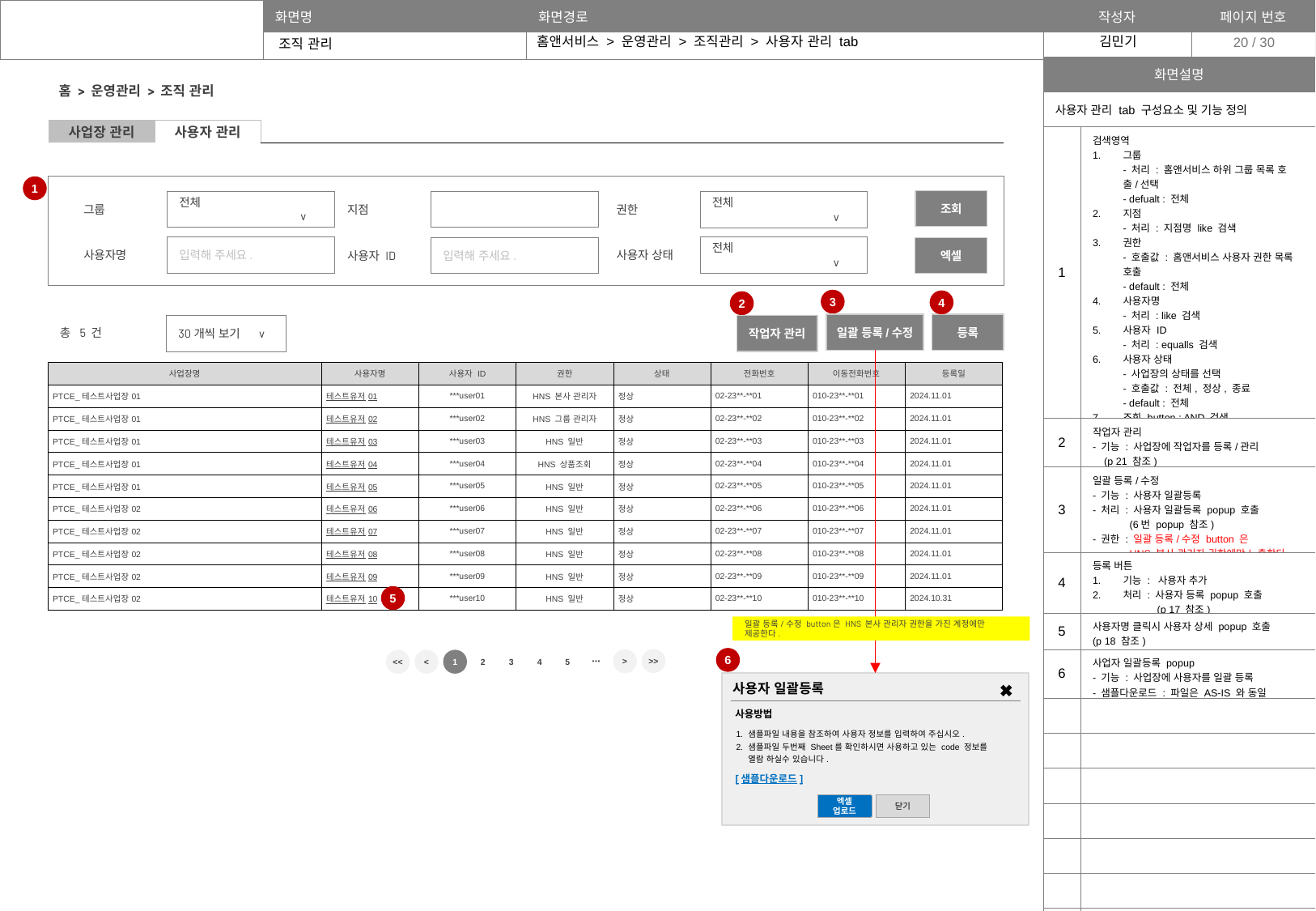

2.검색영역
사용자 상태: default 정상 -> 전체 변경 여부 확인

6.사용자 일괄등록 문구 수정
열람 하실수 있습니다.
열람하실 수 있습니다.

검색결과
이동전화번호: 항목명 통합 검토 (핸드폰번호, 휴대폰번호, 연락처, 이동전화번호 통합 필요)

홈앤서비스 > 운영관리 > 조직관리 > 사용자 관리 tab
20
조직 관리
| 화면설명 |  |
| --- | --- |
| 사용자 관리 tab 구성요소 및 기능 정의 |  |
| 1 | 검색영역 그룹 - 처리 : 홈앤서비스 하위 그룹 목록 호출/선택 - defualt : 전체 지점 - 처리 : 지점명 like 검색 권한 - 호출값 : 홈앤서비스 사용자 권한 목록 호출 - default : 전체 사용자명 - 처리 : like 검색 사용자 ID - 처리 : equalls 검색 사용자 상태 - 사업장의 상태를 선택 - 호출값 : 전체, 정상, 종료 - default : 전체 조회 button : AND 검색 엑셀다운 - 기능 : 조회 조건에 해당하는 결과값을 엑셀로 변화 후 다운로드 기능 제공 |
| 2 | 작업자 관리 - 기능 : 사업장에 작업자를 등록/관리 (p 21 참조) |
| 3 | 일괄 등록/수정 - 기능 : 사용자 일괄등록 - 처리 : 사용자 일괄등록 popup 호출 (6번 popup 참조) - 권한 : 일괄 등록/수정 button 은 HNS 본사 관리자 권한에만 노출한다. |
| 4 | 등록 버튼 기능 : 사용자 추가 처리 : 사용자 등록 popup 호출 (p 17 참조) |
| 5 | 사용자명 클릭시 사용자 상세 popup 호출 (p 18 참조) |
| 6 | 사업자 일괄등록 popup - 기능 : 사업장에 사용자를 일괄 등록 - 샘플다운로드 : 파일은 AS-IS 와 동일 |
|  |  |
|  |  |
|  |  |
|  |  |
|  |  |
|  |  |
|  |  |
|  |  |
홈 > 운영관리 > 조직 관리
| 사업장 관리 | 사용자 관리 |  |  |  |  |  |  |  |
| --- | --- | --- | --- | --- | --- | --- | --- | --- |
1

조회
그룹
전체		v
지점

권한
전체		v
사용자명
입력해 주세요.
사용자 상태
전체		v
사용자 ID
입력해 주세요.
엑셀
3
4
2
총  5 건
일괄 등록/수정
등록
30개씩 보기     v
작업자 관리
| 사업장명 | 사용자명 | 사용자 ID | 권한 | 상태 | 전화번호 | 이동전화번호 | 등록일 |
| --- | --- | --- | --- | --- | --- | --- | --- |
| PTCE\_테스트사업장01 | 테스트유저01 | \*\*\*user01 | HNS 본사 관리자 | 정상 | 02-23\*\*-\*\*01 | 010-23\*\*-\*\*01 | 2024.11.01 |
| PTCE\_테스트사업장01 | 테스트유저02 | \*\*\*user02 | HNS 그룹 관리자 | 정상 | 02-23\*\*-\*\*02 | 010-23\*\*-\*\*02 | 2024.11.01 |
| PTCE\_테스트사업장01 | 테스트유저03 | \*\*\*user03 | HNS 일반 | 정상 | 02-23\*\*-\*\*03 | 010-23\*\*-\*\*03 | 2024.11.01 |
| PTCE\_테스트사업장01 | 테스트유저04 | \*\*\*user04 | HNS 상품조회 | 정상 | 02-23\*\*-\*\*04 | 010-23\*\*-\*\*04 | 2024.11.01 |
| PTCE\_테스트사업장01 | 테스트유저05 | \*\*\*user05 | HNS 일반 | 정상 | 02-23\*\*-\*\*05 | 010-23\*\*-\*\*05 | 2024.11.01 |
| PTCE\_테스트사업장02 | 테스트유저06 | \*\*\*user06 | HNS 일반 | 정상 | 02-23\*\*-\*\*06 | 010-23\*\*-\*\*06 | 2024.11.01 |
| PTCE\_테스트사업장02 | 테스트유저07 | \*\*\*user07 | HNS 일반 | 정상 | 02-23\*\*-\*\*07 | 010-23\*\*-\*\*07 | 2024.11.01 |
| PTCE\_테스트사업장02 | 테스트유저08 | \*\*\*user08 | HNS 일반 | 정상 | 02-23\*\*-\*\*08 | 010-23\*\*-\*\*08 | 2024.11.01 |
| PTCE\_테스트사업장02 | 테스트유저09 | \*\*\*user09 | HNS 일반 | 정상 | 02-23\*\*-\*\*09 | 010-23\*\*-\*\*09 | 2024.11.01 |
| PTCE\_테스트사업장02 | 테스트유저10 | \*\*\*user10 | HNS 일반 | 정상 | 02-23\*\*-\*\*10 | 010-23\*\*-\*\*10 | 2024.10.31 |
5
일괄 등록/수정 button은 HNS 본사 관리자 권한을 가진 계정에만 제공한다.
6
>>
⋯
>
3
4
5
<
1
2
<<

사용자 일괄등록
✖
20 / 30
사용방법
| 샘플파일 내용을 참조하여 사용자 정보를 입력하여 주십시오. 샘플파일 두번째 Sheet를 확인하시면 사용하고 있는 code 정보를 열람 하실수 있습니다. |
| --- |
| [샘플다운로드] |
엑셀 업로드
닫기